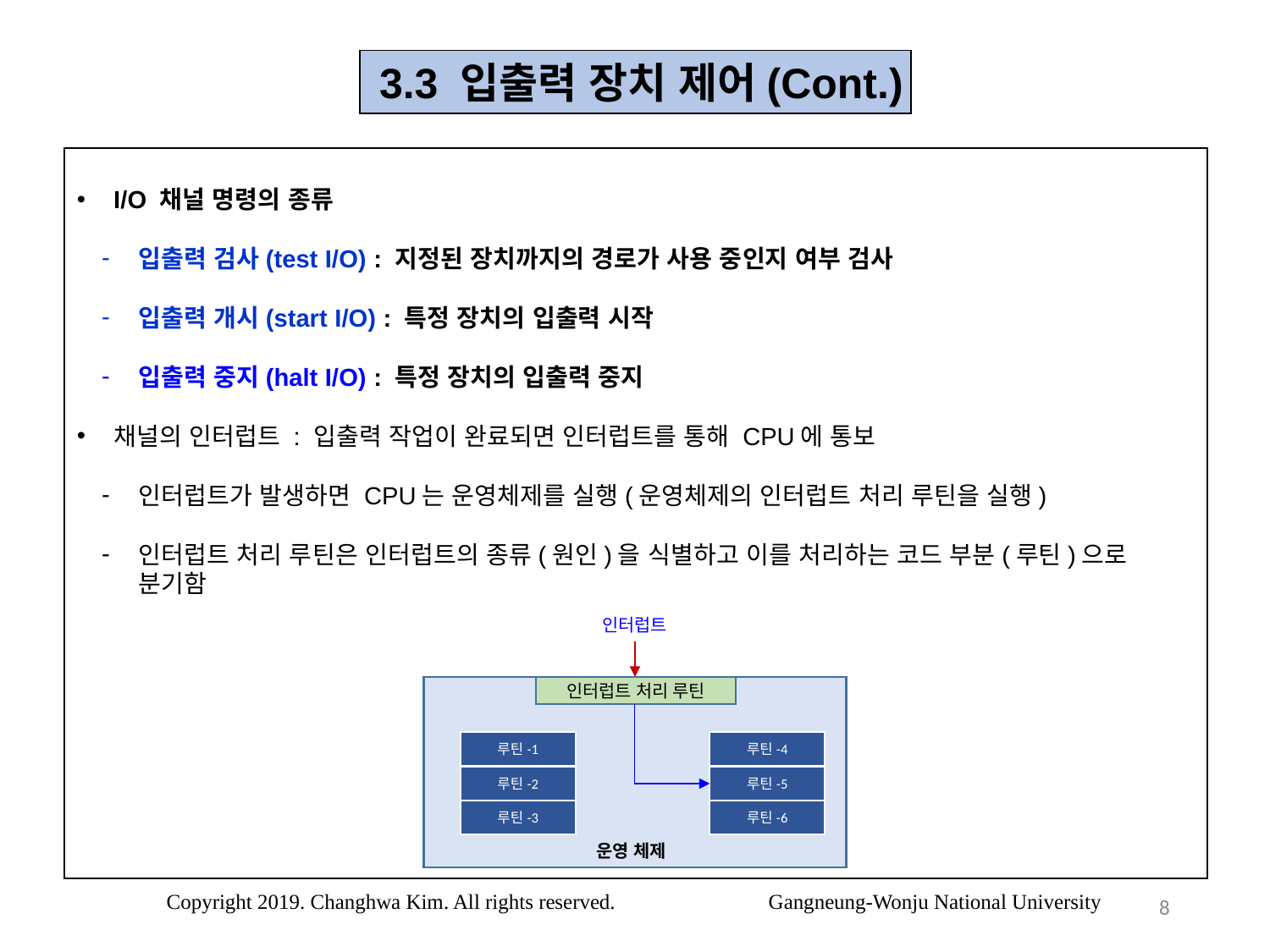

3.3 입출력 장치 제어(Cont.)

I/O 채널 명령의 종류

입출력 검사(test I/O) : 지정된 장치까지의 경로가 사용 중인지 여부 검사

입출력 개시(start I/O) : 특정 장치의 입출력 시작

입출력 중지(halt I/O) : 특정 장치의 입출력 중지

채널의 인터럽트 : 입출력 작업이 완료되면 인터럽트를 통해 CPU에 통보

인터럽트가 발생하면 CPU는 운영체제를 실행(운영체제의 인터럽트 처리 루틴을 실행)

인터럽트 처리 루틴은 인터럽트의 종류(원인)을 식별하고 이를 처리하는 코드 부분(루틴)으로 분기함

인터럽트

인터럽트 처리 루틴
루틴-1
루틴-4
루틴-2
루틴-5
루틴-3
루틴-6
운영 체제
8
Copyright 2019. Changhwa Kim. All rights reserved.                             Gangneung-Wonju National University